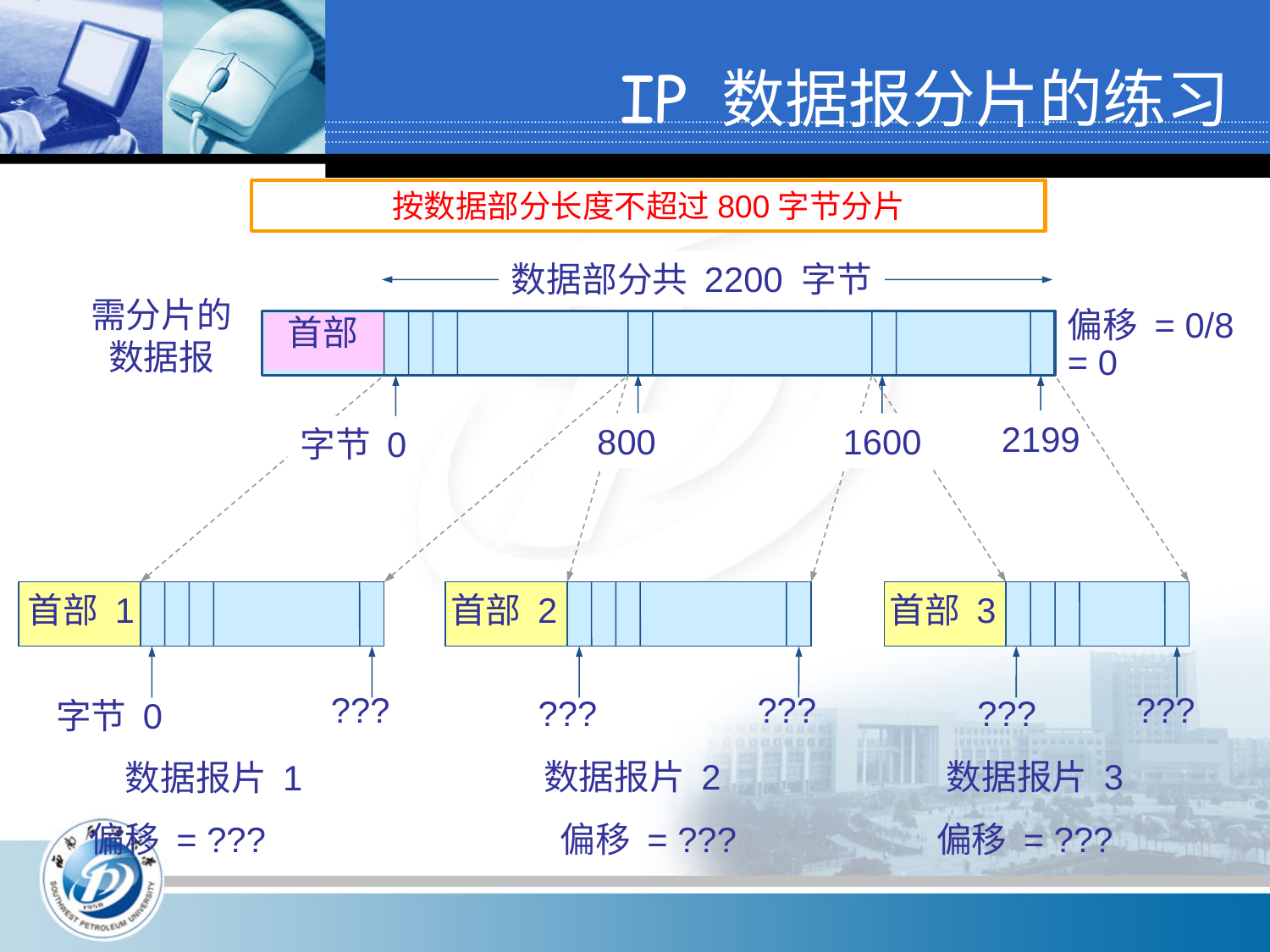

# IP 数据报分片的练习
按数据部分长度不超过800字节分片
数据部分共 2200 字节

需分片的
数据报
偏移 = 0/8
= 0
首部

2199
800
1600
字节 0

首部 1

首部 2

首部 3

???
???
???
???
???
字节 0
数据报片 2
数据报片 3
数据报片 1
偏移 = ???
偏移 = ???
偏移 = ???